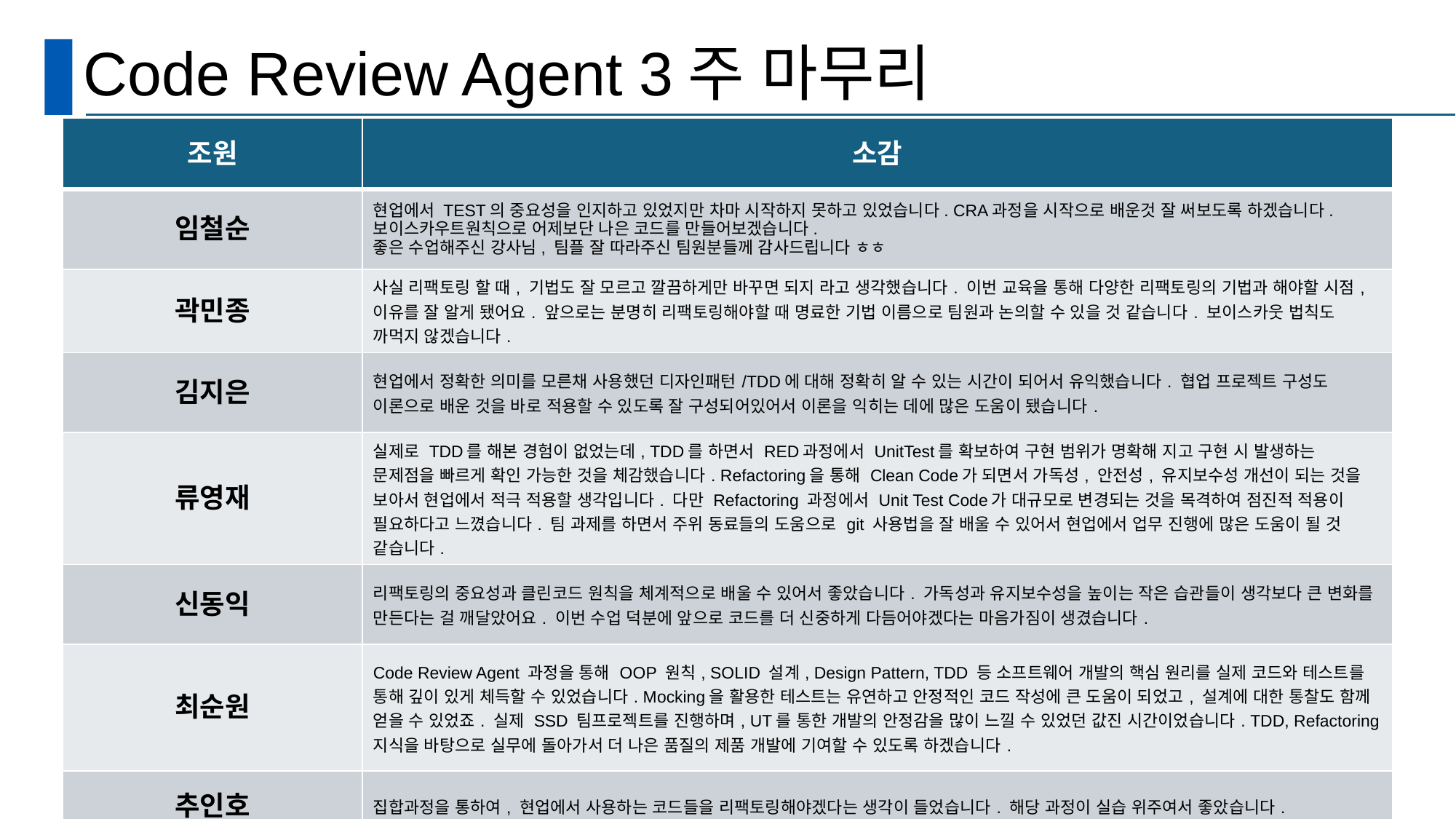

# Code Review Agent 3주 마무리
| 조원 | 소감 |
| --- | --- |
| 임철순 | 현업에서 TEST의 중요성을 인지하고 있었지만 차마 시작하지 못하고 있었습니다. CRA과정을 시작으로 배운것 잘 써보도록 하겠습니다. 보이스카우트원칙으로 어제보단 나은 코드를 만들어보겠습니다. 좋은 수업해주신 강사님, 팀플 잘 따라주신 팀원분들께 감사드립니다 ㅎㅎ |
| 곽민종 | 사실 리팩토링 할 때, 기법도 잘 모르고 깔끔하게만 바꾸면 되지 라고 생각했습니다. 이번 교육을 통해 다양한 리팩토링의 기법과 해야할 시점, 이유를 잘 알게 됐어요. 앞으로는 분명히 리팩토링해야할 때 명료한 기법 이름으로 팀원과 논의할 수 있을 것 같습니다. 보이스카웃 법칙도 까먹지 않겠습니다. |
| 김지은 | 현업에서 정확한 의미를 모른채 사용했던 디자인패턴/TDD에 대해 정확히 알 수 있는 시간이 되어서 유익했습니다. 협업 프로젝트 구성도 이론으로 배운 것을 바로 적용할 수 있도록 잘 구성되어있어서 이론을 익히는 데에 많은 도움이 됐습니다. |
| 류영재 | 실제로 TDD를 해본 경험이 없었는데, TDD를 하면서 RED과정에서 UnitTest를 확보하여 구현 범위가 명확해 지고 구현 시 발생하는 문제점을 빠르게 확인 가능한 것을 체감했습니다. Refactoring을 통해 Clean Code가 되면서 가독성, 안전성, 유지보수성 개선이 되는 것을 보아서 현업에서 적극 적용할 생각입니다. 다만 Refactoring 과정에서 Unit Test Code가 대규모로 변경되는 것을 목격하여 점진적 적용이 필요하다고 느꼈습니다. 팀 과제를 하면서 주위 동료들의 도움으로 git 사용법을 잘 배울 수 있어서 현업에서 업무 진행에 많은 도움이 될 것 같습니다. |
| 신동익 | 리팩토링의 중요성과 클린코드 원칙을 체계적으로 배울 수 있어서 좋았습니다. 가독성과 유지보수성을 높이는 작은 습관들이 생각보다 큰 변화를 만든다는 걸 깨달았어요. 이번 수업 덕분에 앞으로 코드를 더 신중하게 다듬어야겠다는 마음가짐이 생겼습니다. |
| 최순원 | Code Review Agent 과정을 통해 OOP 원칙, SOLID 설계, Design Pattern, TDD 등 소프트웨어 개발의 핵심 원리를 실제 코드와 테스트를 통해 깊이 있게 체득할 수 있었습니다. Mocking을 활용한 테스트는 유연하고 안정적인 코드 작성에 큰 도움이 되었고, 설계에 대한 통찰도 함께 얻을 수 있었죠. 실제 SSD 팀프로젝트를 진행하며, UT를 통한 개발의 안정감을 많이 느낄 수 있었던 값진 시간이었습니다. TDD, Refactoring 지식을 바탕으로 실무에 돌아가서 더 나은 품질의 제품 개발에 기여할 수 있도록 하겠습니다. |
| 추인호 | 집합과정을 통하여, 현업에서 사용하는 코드들을 리팩토링해야겠다는 생각이 들었습니다. 해당 과정이 실습 위주여서 좋았습니다. |